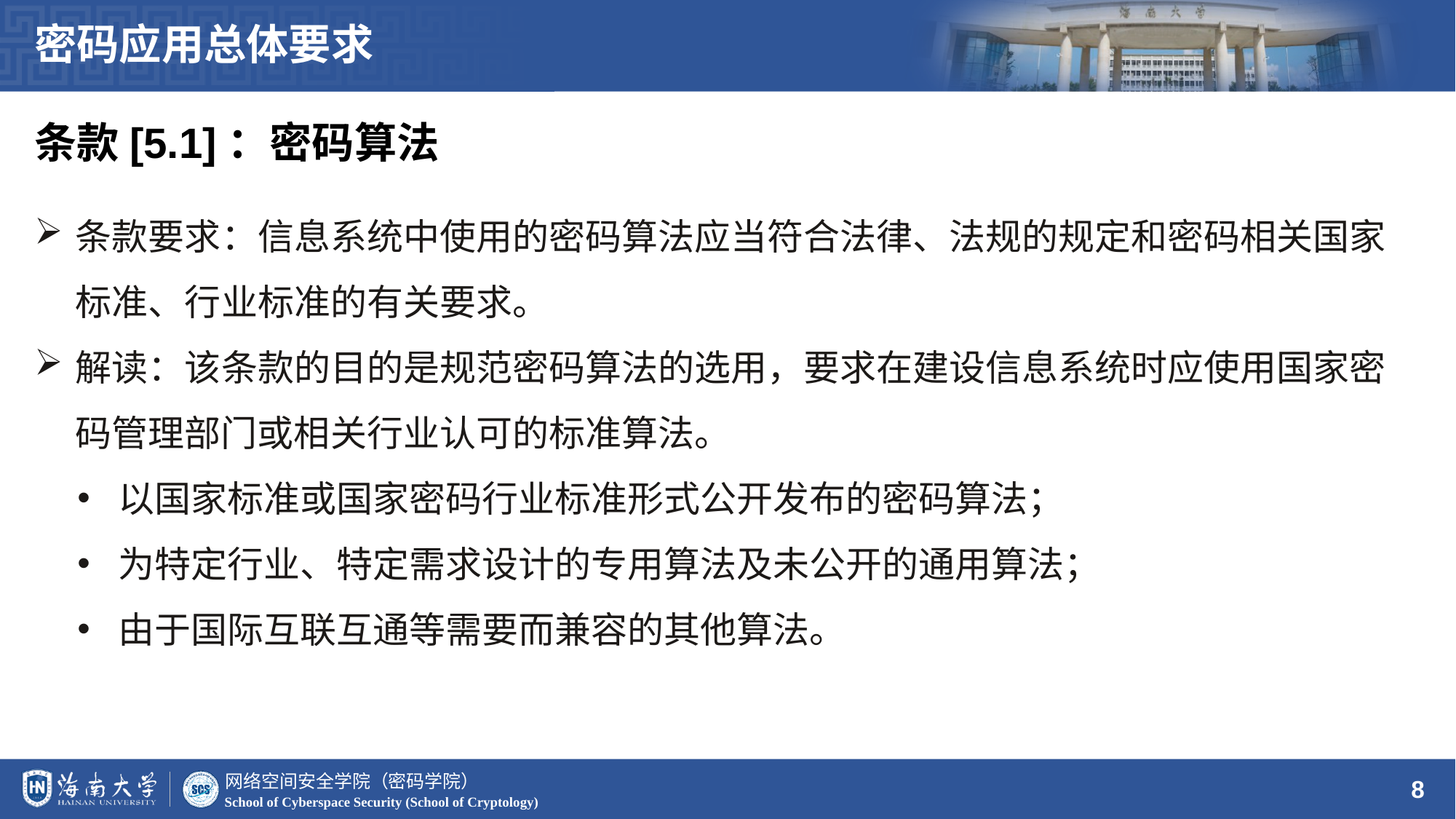

密码应用总体要求
条款[5.1]：密码算法
条款要求：信息系统中使用的密码算法应当符合法律、法规的规定和密码相关国家标准、行业标准的有关要求。
解读：该条款的目的是规范密码算法的选用，要求在建设信息系统时应使用国家密码管理部门或相关行业认可的标准算法。
以国家标准或国家密码行业标准形式公开发布的密码算法；
为特定行业、特定需求设计的专用算法及未公开的通用算法；
由于国际互联互通等需要而兼容的其他算法。
8